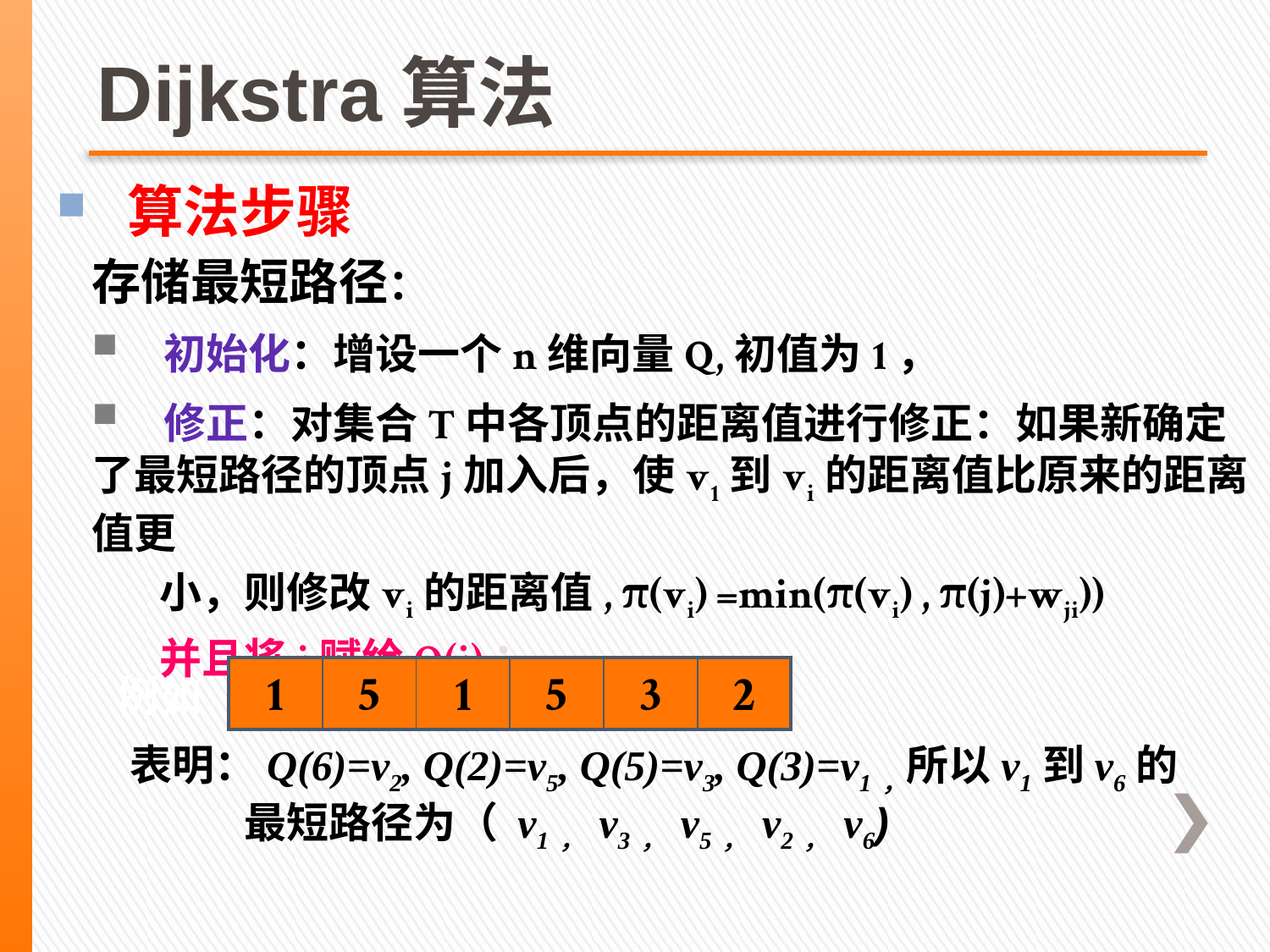

Dijkstra算法
  算法步骤
存储最短路径：
   初始化：增设一个n维向量Q,初值为1，
   修正：对集合T中各顶点的距离值进行修正：如果新确定了最短路径的顶点j加入后，使v1到vi的距离值比原来的距离值更
      小，则修改vi的距离值, π(vi) =min(π(vi) , π(j)+wji))
      并且将j赋给Q(i)；
| 1 | 5 | 1 | 5 | 3 | 2 |
| --- | --- | --- | --- | --- | --- |
 例如
 表明：Q(6)=v2, Q(2)=v5, Q(5)=v3, Q(3)=v1，所以v1到v6的
             最短路径为（ v1， v3， v5， v2， v6)